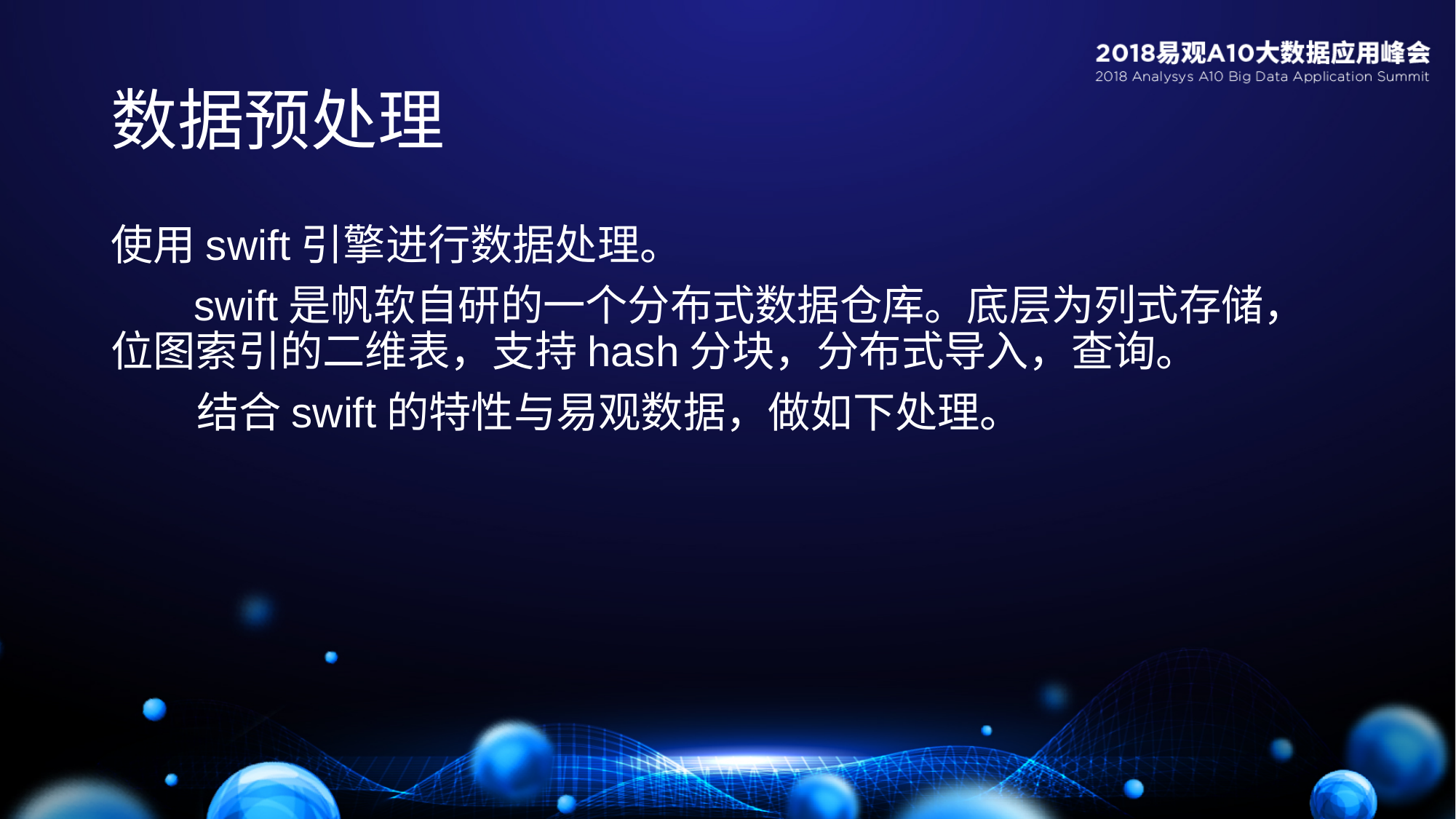

# 数据预处理
使用swift引擎进行数据处理。
       swift是帆软自研的一个分布式数据仓库。底层为列式存储，位图索引的二维表，支持hash分块，分布式导入，查询。
        结合swift的特性与易观数据，做如下处理。